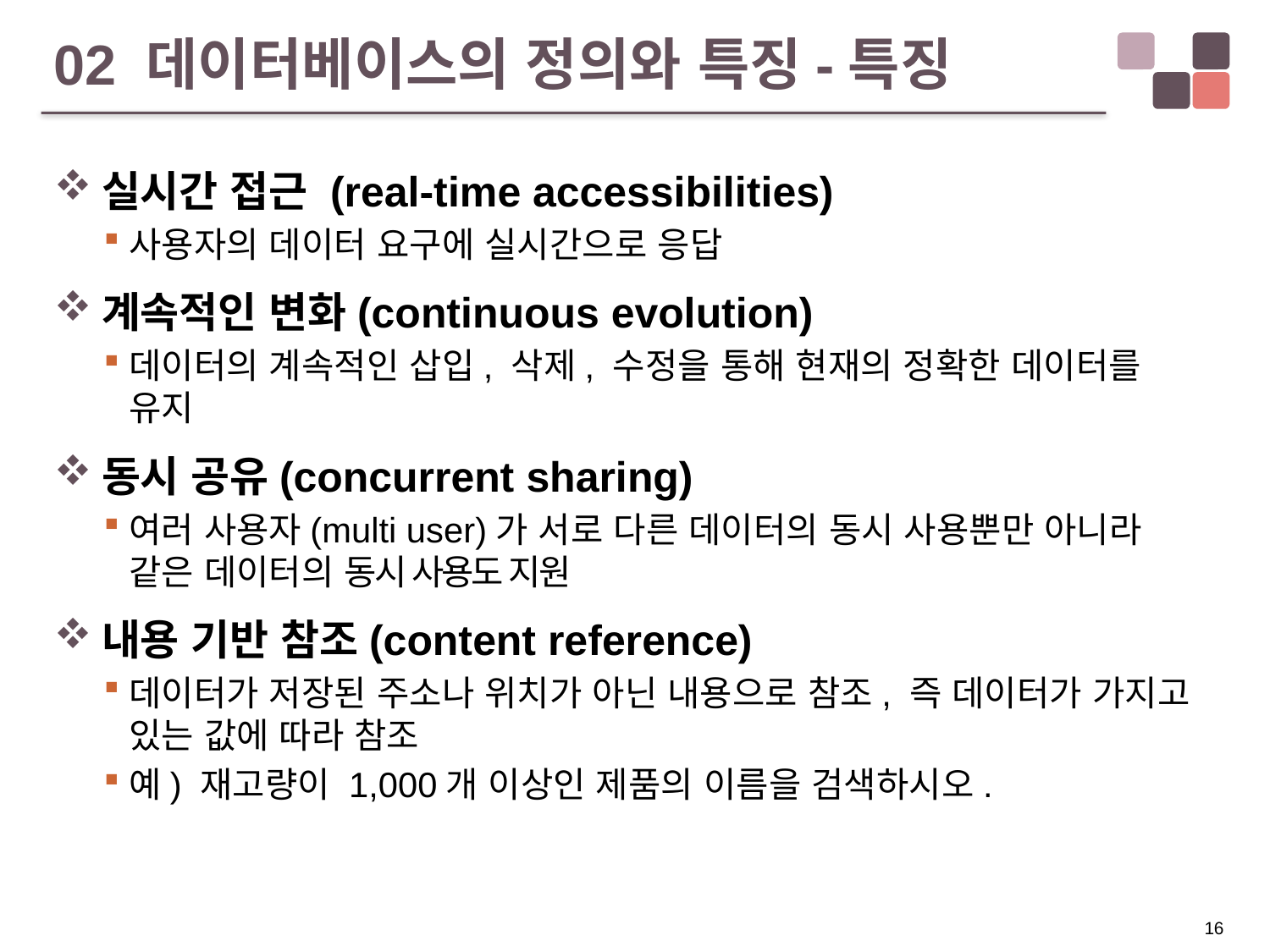

# 02 데이터베이스의 정의와 특징-특징
실시간 접근 (real-time accessibilities)
사용자의 데이터 요구에 실시간으로 응답
계속적인 변화(continuous evolution)
데이터의 계속적인 삽입, 삭제, 수정을 통해 현재의 정확한 데이터를 유지
동시 공유(concurrent sharing)
여러 사용자(multi user)가 서로 다른 데이터의 동시 사용뿐만 아니라 같은 데이터의 동시 사용도 지원
내용 기반 참조(content reference)
데이터가 저장된 주소나 위치가 아닌 내용으로 참조, 즉 데이터가 가지고 있는 값에 따라 참조
예) 재고량이 1,000개 이상인 제품의 이름을 검색하시오.